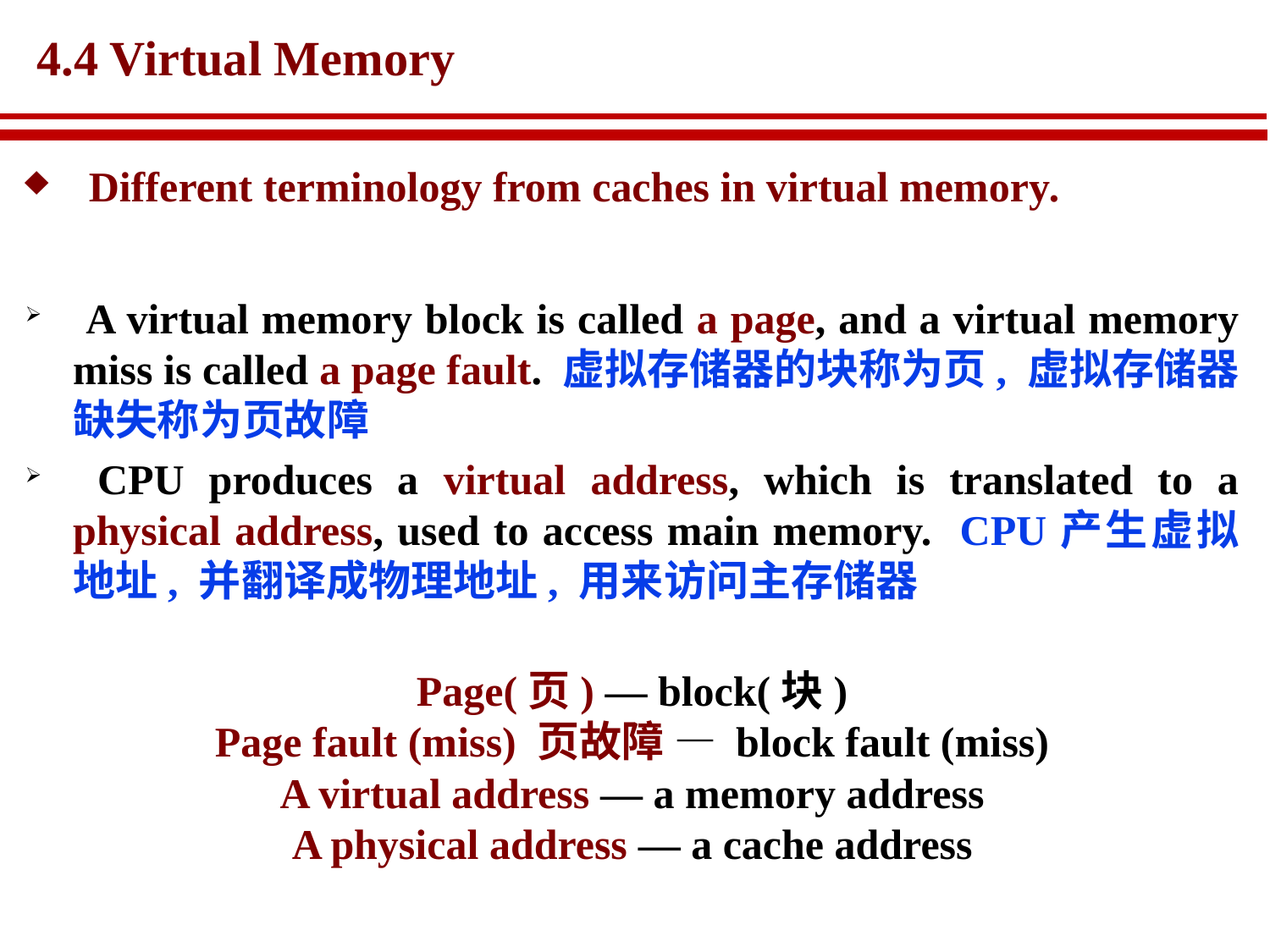

# 4.4 Virtual Memory
Different terminology from caches in virtual memory.

 A virtual memory block is called a page, and a virtual memory miss is called a page fault. 虚拟存储器的块称为页, 虚拟存储器缺失称为页故障
 CPU produces a virtual address, which is translated to a physical address, used to access main memory.  CPU产生虚拟地址, 并翻译成物理地址, 用来访问主存储器

Page(页) — block(块)
Page fault (miss) 页故障 — block fault (miss)
A virtual address — a memory address
A physical address — a cache address